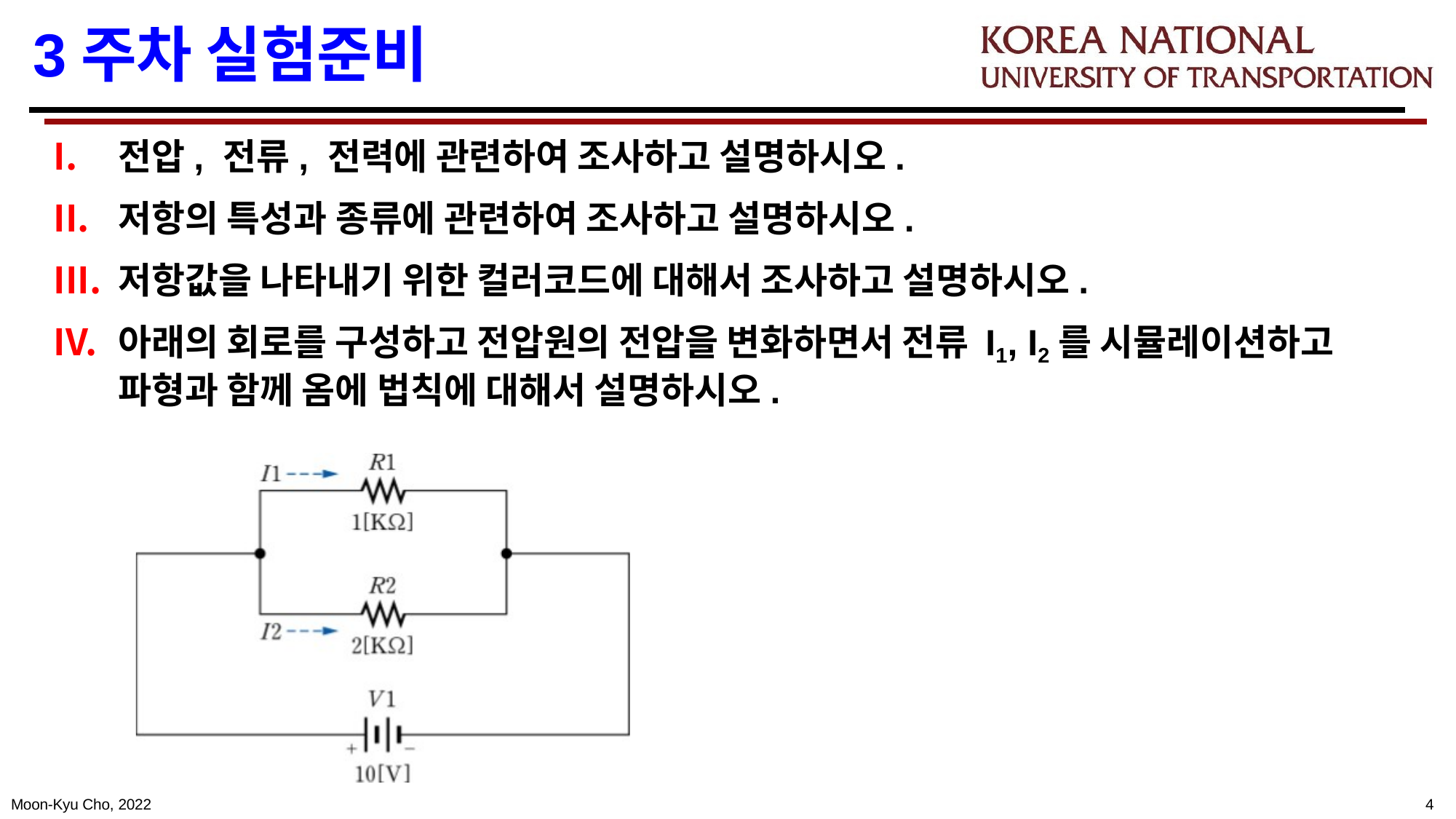

# 3주차 실험준비
전압, 전류, 전력에 관련하여 조사하고 설명하시오.
저항의 특성과 종류에 관련하여 조사하고 설명하시오.
저항값을 나타내기 위한 컬러코드에 대해서 조사하고 설명하시오.
아래의 회로를 구성하고 전압원의 전압을 변화하면서 전류 I1, I2를 시뮬레이션하고  파형과 함께 옴에 법칙에 대해서 설명하시오.

Moon-Kyu Cho, 2022
4